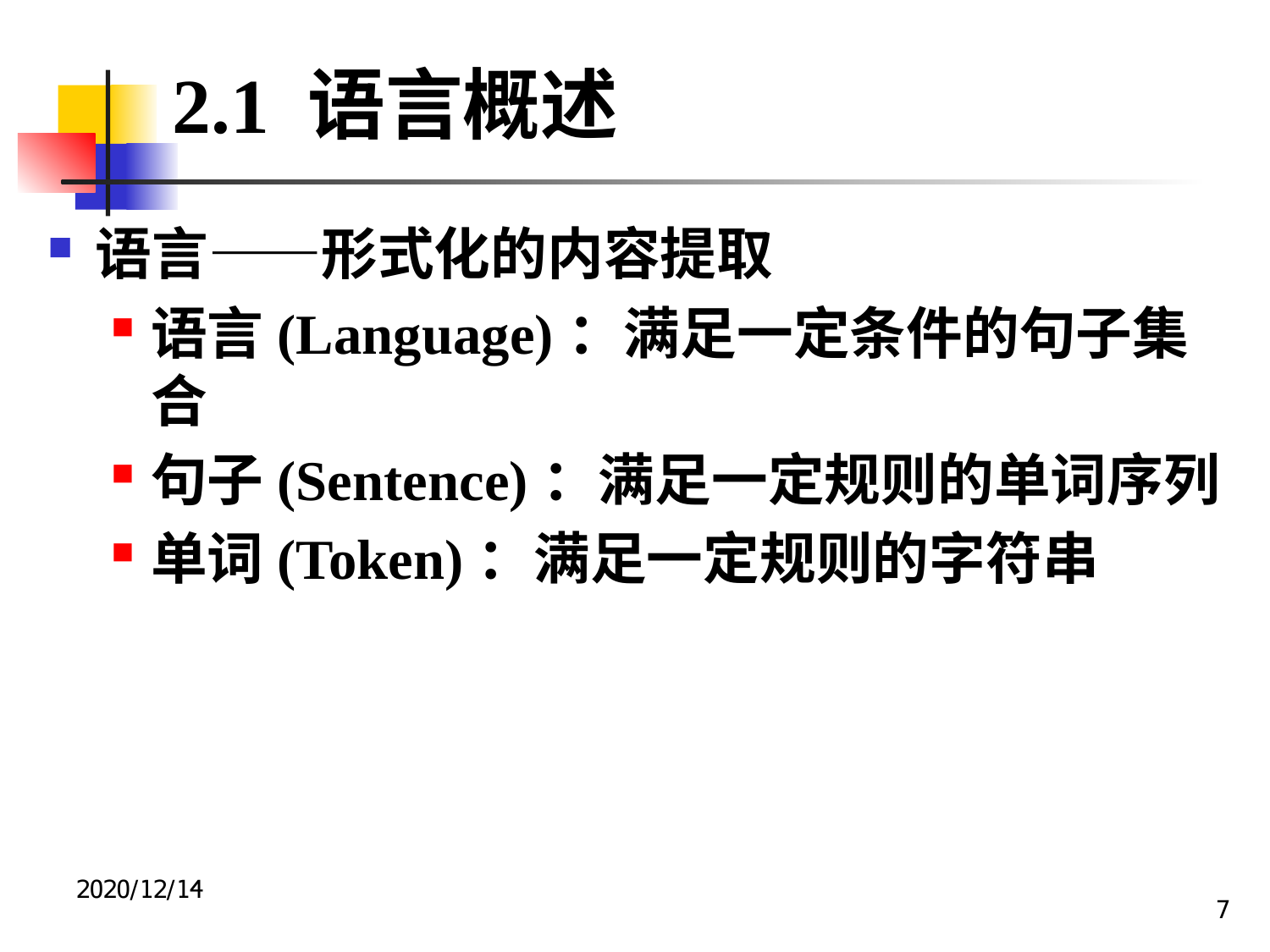

2.1 语言概述
语言——形式化的内容提取
语言(Language)：满足一定条件的句子集合
句子(Sentence)：满足一定规则的单词序列
单词(Token)：满足一定规则的字符串
7
2020/12/14